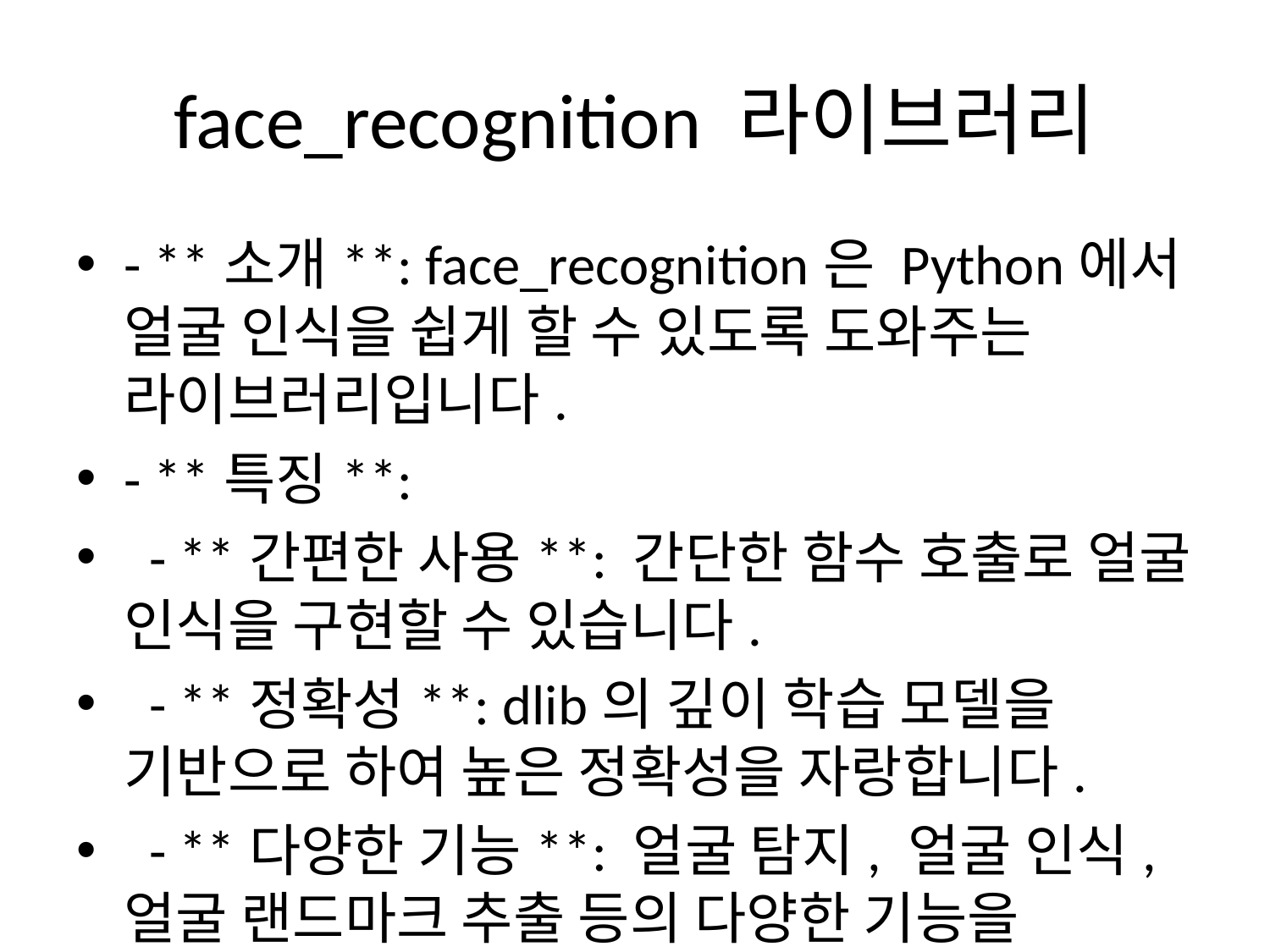

# face_recognition 라이브러리
- **소개**: face_recognition은 Python에서 얼굴 인식을 쉽게 할 수 있도록 도와주는 라이브러리입니다.
- **특징**:
  - **간편한 사용**: 간단한 함수 호출로 얼굴 인식을 구현할 수 있습니다.
  - **정확성**: dlib의 깊이 학습 모델을 기반으로 하여 높은 정확성을 자랑합니다.
  - **다양한 기능**: 얼굴 탐지, 얼굴 인식, 얼굴 랜드마크 추출 등의 다양한 기능을 제공합니다.